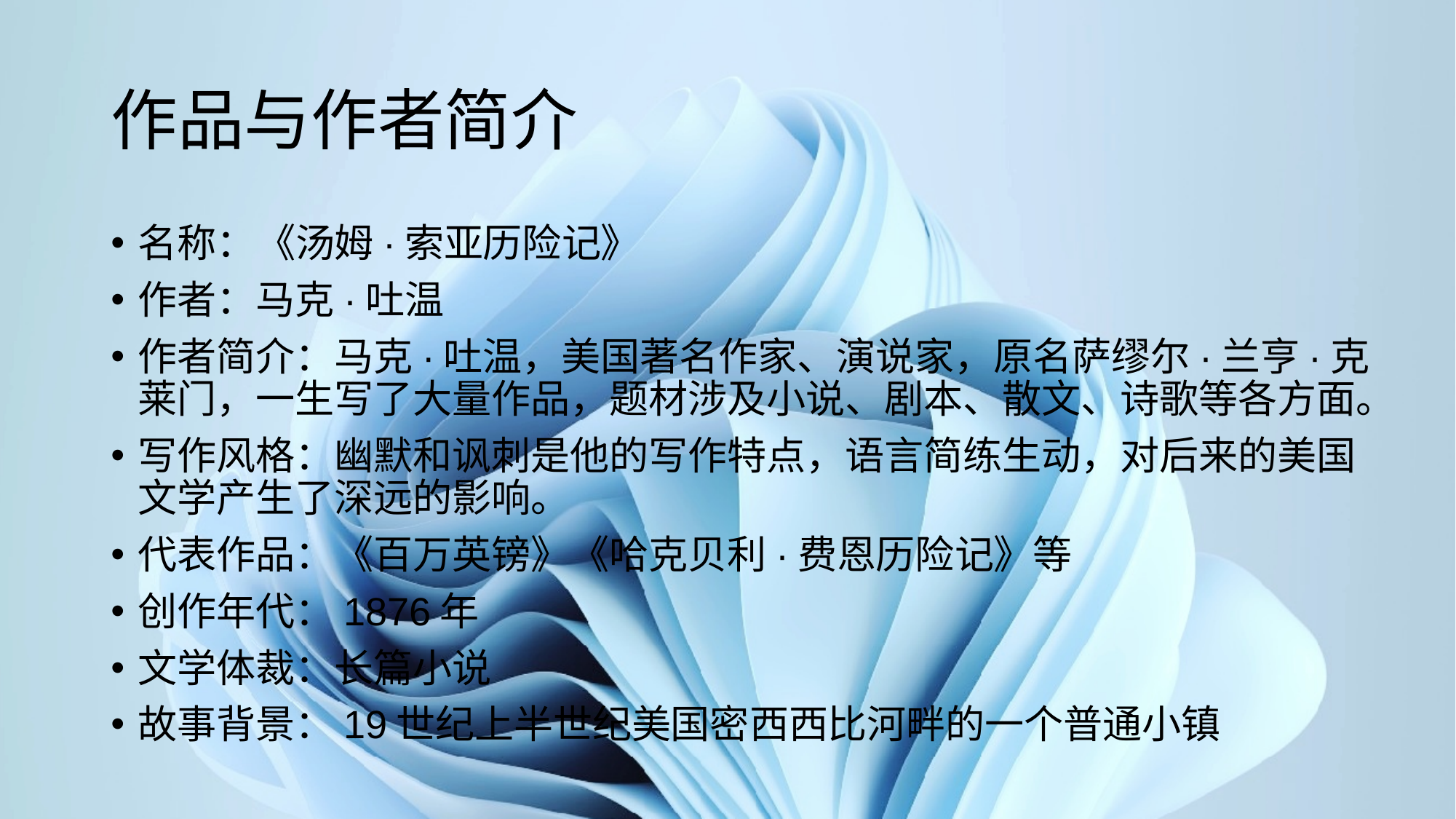

# 作品与作者简介
名称：《汤姆·索亚历险记》
作者：马克·吐温
作者简介：马克·吐温，美国著名作家、演说家，原名萨缪尔·兰亨·克莱门，一生写了大量作品，题材涉及小说、剧本、散文、诗歌等各方面。
写作风格：幽默和讽刺是他的写作特点，语言简练生动，对后来的美国文学产生了深远的影响。
代表作品：《百万英镑》《哈克贝利·费恩历险记》等
创作年代：1876年
文学体裁：长篇小说
故事背景：19世纪上半世纪美国密西西比河畔的一个普通小镇